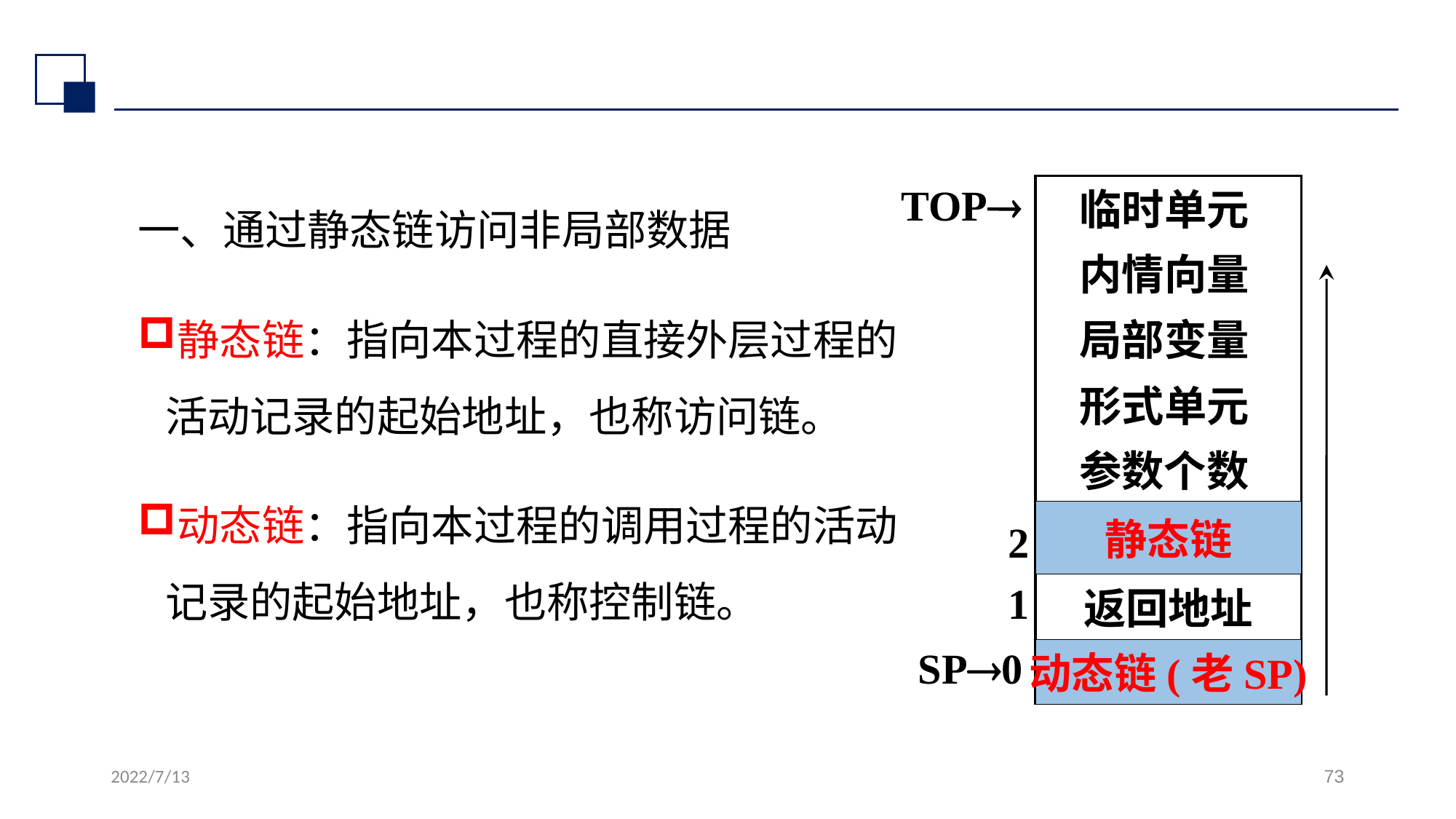

#
一、通过静态链访问非局部数据
静态链：指向本过程的直接外层过程的活动记录的起始地址，也称访问链。
动态链：指向本过程的调用过程的活动记录的起始地址，也称控制链。
TOP→

临时单元
内情向量

局部变量
形式单元
参数个数
静态链
2
1
返回地址
SP→0
动态链(老SP)
2022/7/13
73